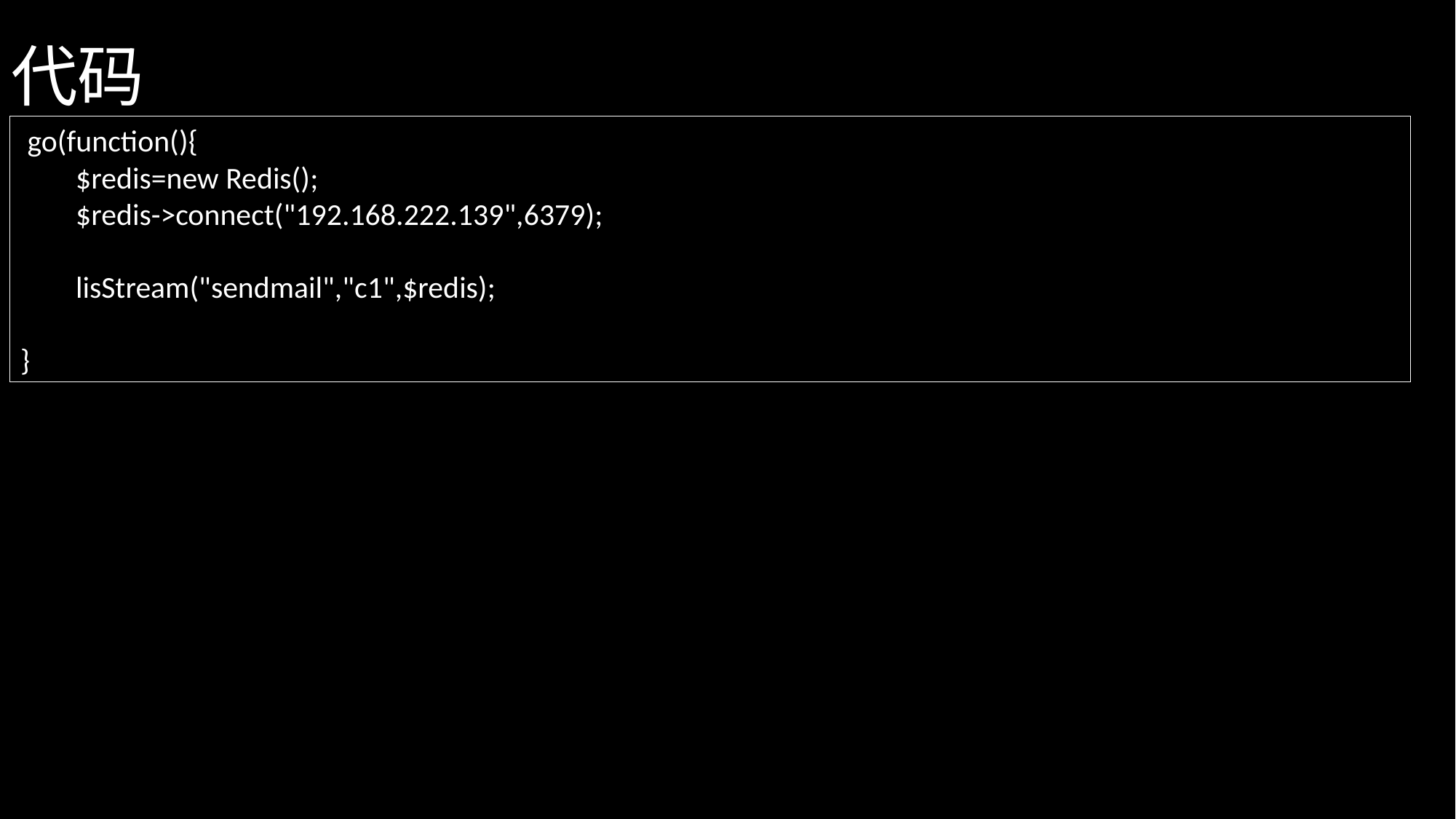

# 代码
 go(function(){
        $redis=new Redis();
        $redis->connect("192.168.222.139",6379);

        lisStream("sendmail","c1",$redis);

}